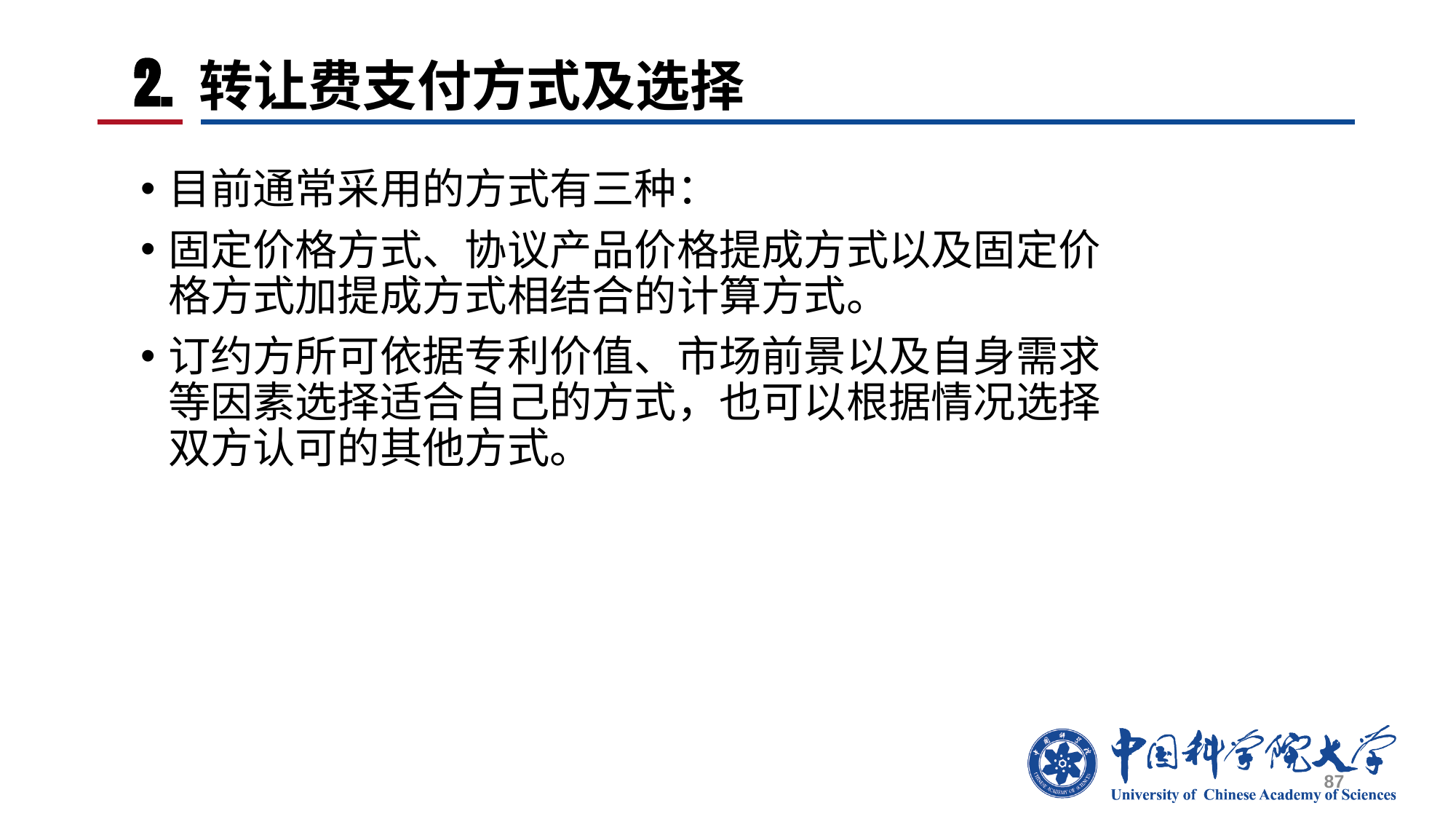

87
# 2. 转让费支付方式及选择
目前通常采用的方式有三种：
固定价格方式、协议产品价格提成方式以及固定价格方式加提成方式相结合的计算方式。
订约方所可依据专利价值、市场前景以及自身需求等因素选择适合自己的方式，也可以根据情况选择双方认可的其他方式。